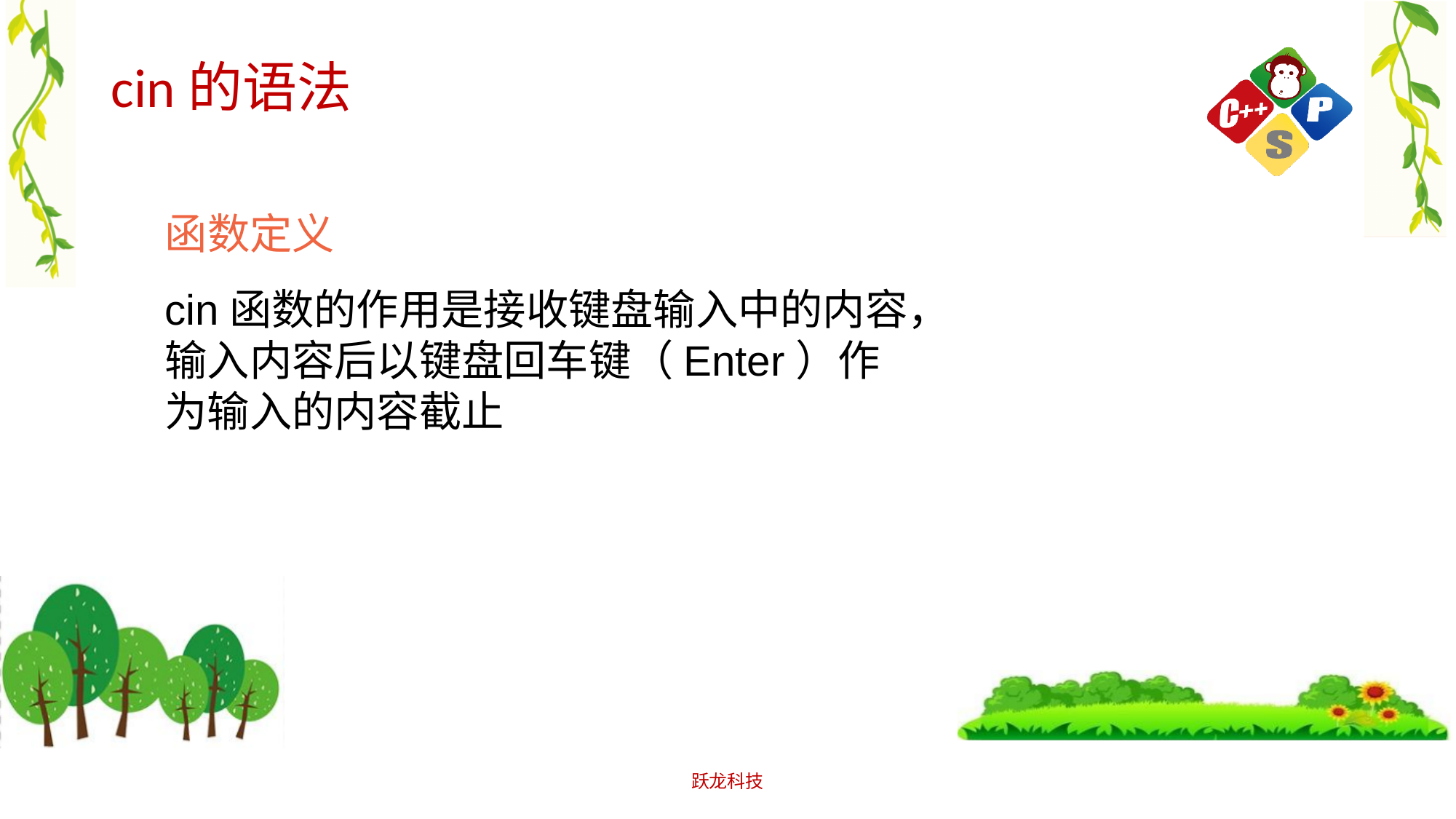

# cin的语法
函数定义
cin函数的作用是接收键盘输入中的内容，输入内容后以键盘回车键（Enter）作为输入的内容截止
跃龙科技